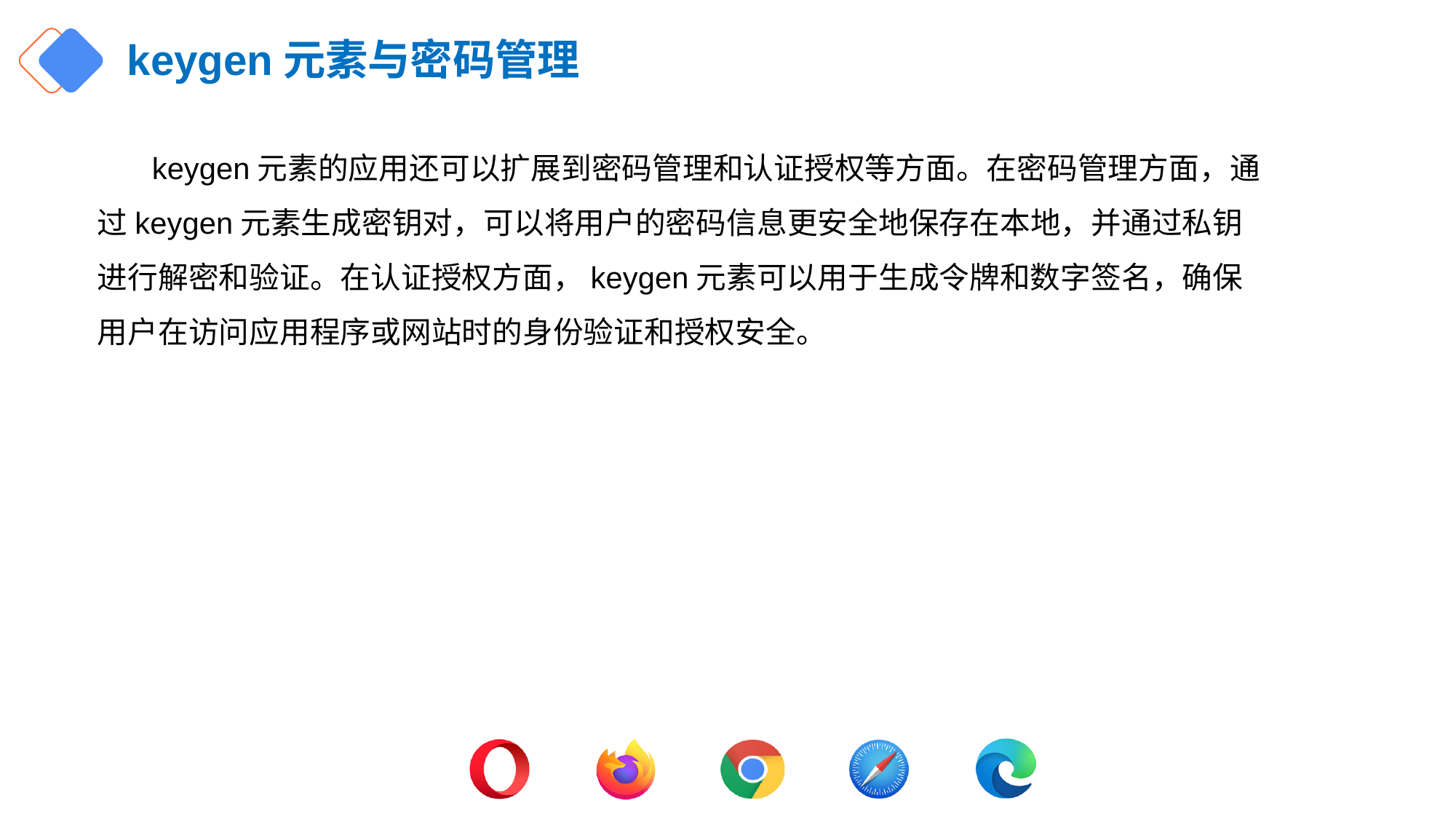

# keygen元素与密码管理
keygen元素的应用还可以扩展到密码管理和认证授权等方面。在密码管理方面，通过keygen元素生成密钥对，可以将用户的密码信息更安全地保存在本地，并通过私钥进行解密和验证。在认证授权方面，keygen元素可以用于生成令牌和数字签名，确保用户在访问应用程序或网站时的身份验证和授权安全。